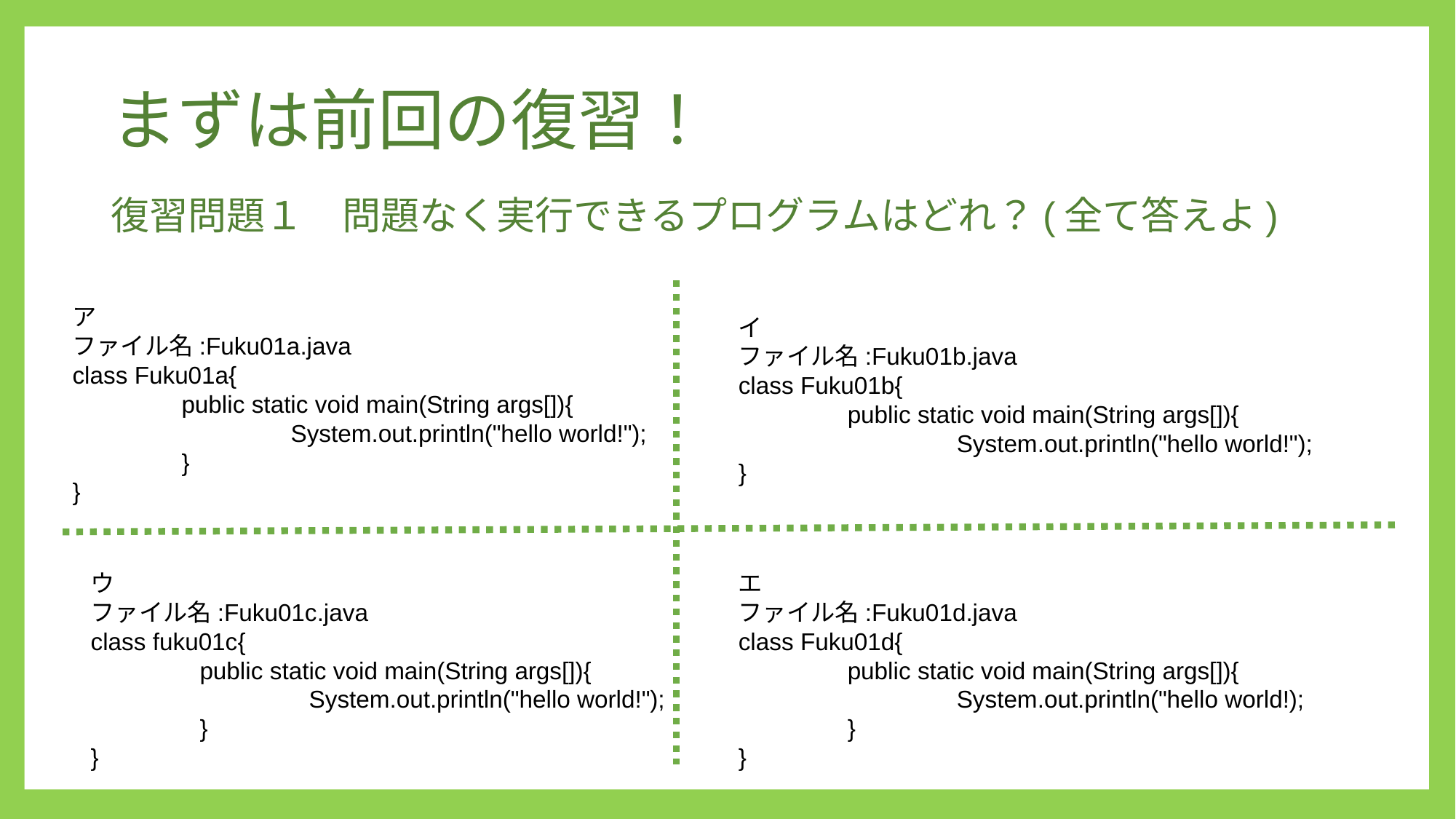

# まずは前回の復習！
復習問題１　問題なく実行できるプログラムはどれ？(全て答えよ)
ア
ファイル名:Fuku01a.java
class Fuku01a{
	public static void main(String args[]){
		System.out.println("hello world!");
	}
}
イ
ファイル名:Fuku01b.java
class Fuku01b{
	public static void main(String args[]){
		System.out.println("hello world!");
}
エ
ファイル名:Fuku01d.java
class Fuku01d{
	public static void main(String args[]){
		System.out.println("hello world!);
	}
}
ウ
ファイル名:Fuku01c.java
class fuku01c{
	public static void main(String args[]){
		System.out.println("hello world!");
	}
}